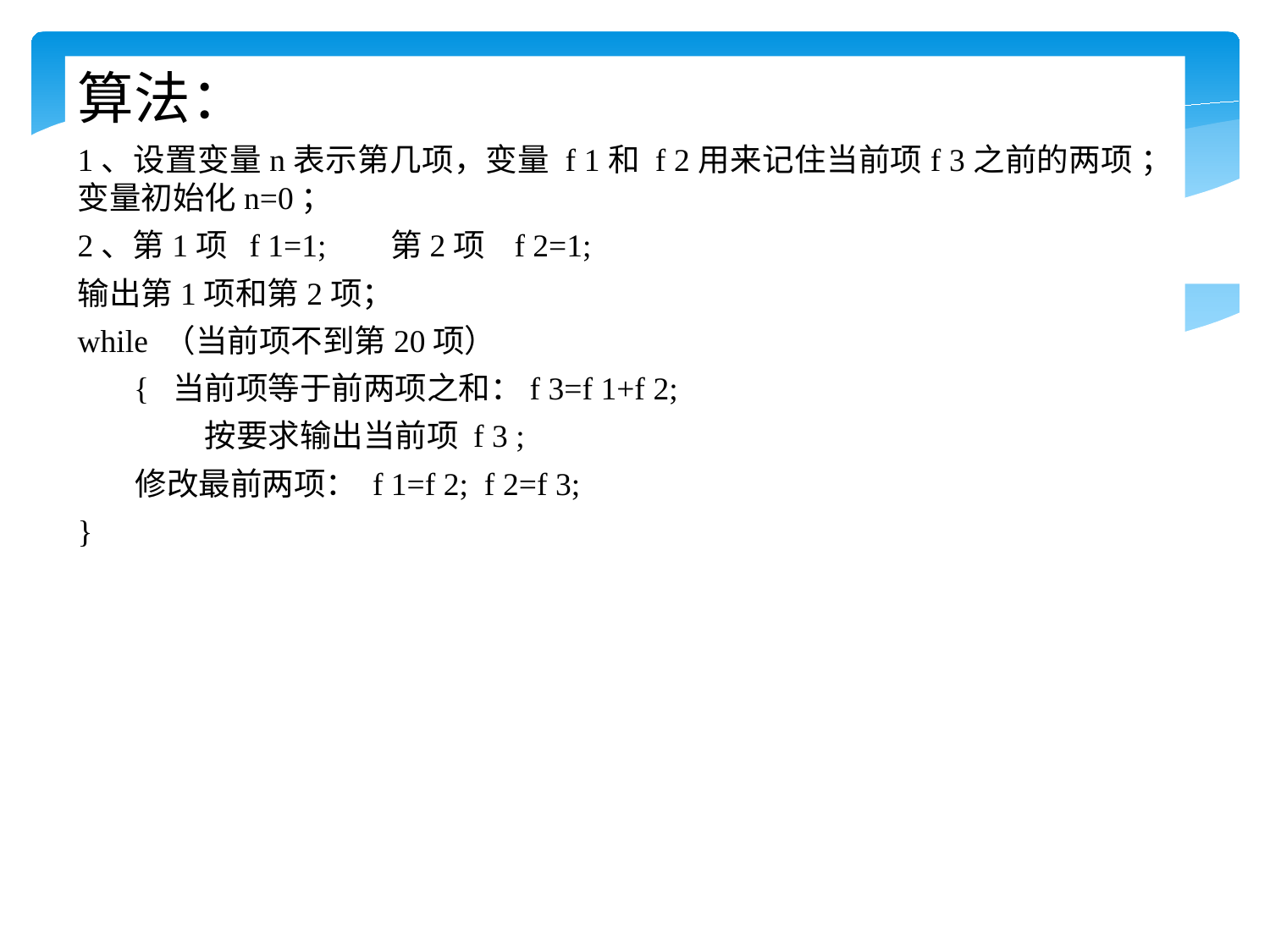

算法：
1、设置变量n表示第几项，变量 f 1和 f 2用来记住当前项f 3之前的两项 ；变量初始化n=0；
2、第1项  f 1=1;       第2项   f 2=1;
输出第1项和第2项；
while （当前项不到第20项）
       {  当前项等于前两项之和：f 3=f 1+f 2;
   	按要求输出当前项 f 3 ;
       修改最前两项： f 1=f 2;  f 2=f 3;
}